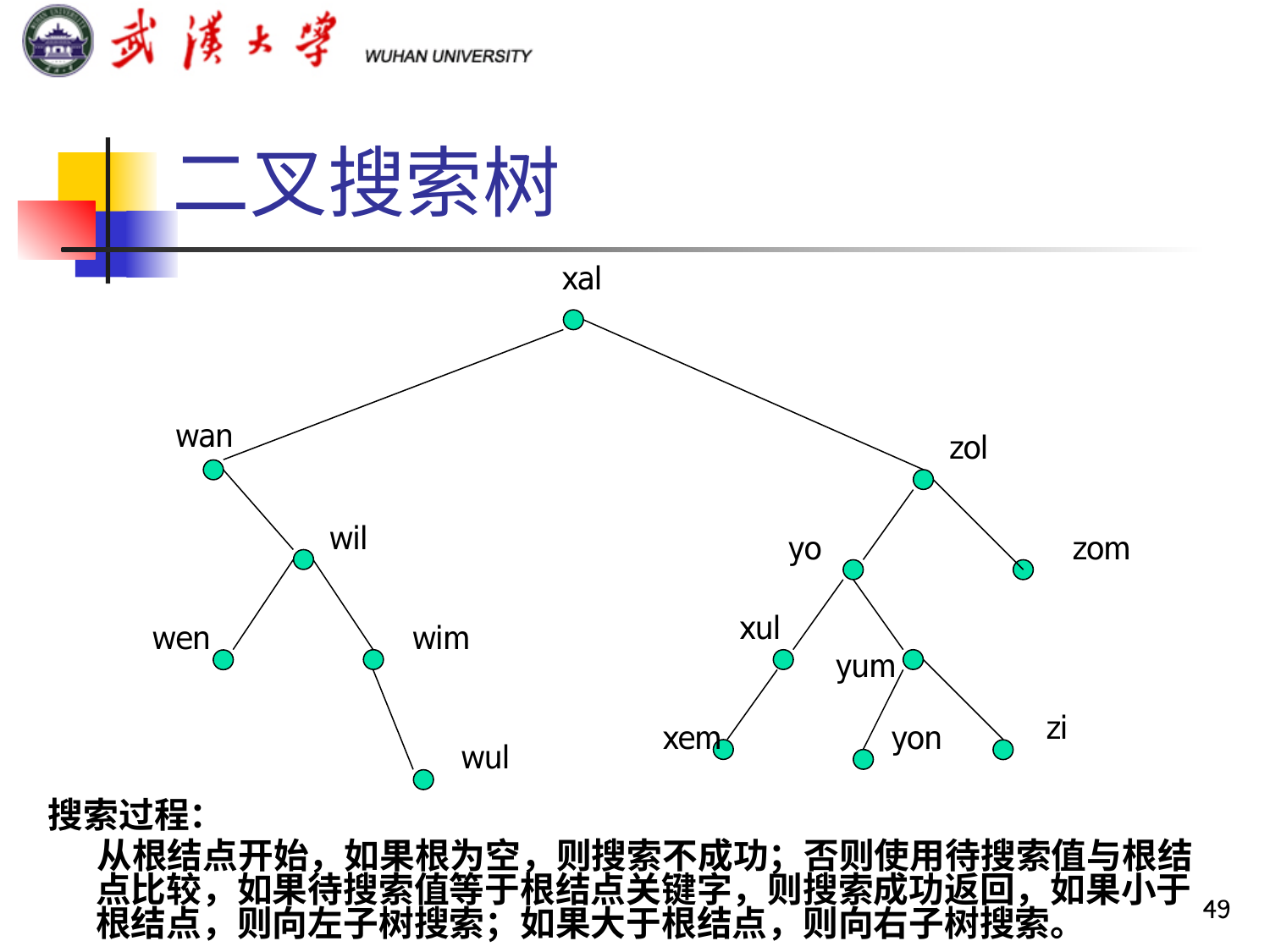

# 二叉搜索树
xal

wan
zol

wil
yo
zom

xul
wen
wim
yum

zi
xem
yon
wul

搜索过程：
     从根结点开始，如果根为空，则搜索不成功；否则使用待搜索值与根结点比较，如果待搜索值等于根结点关键字，则搜索成功返回，如果小于根结点，则向左子树搜索；如果大于根结点，则向右子树搜索。
49